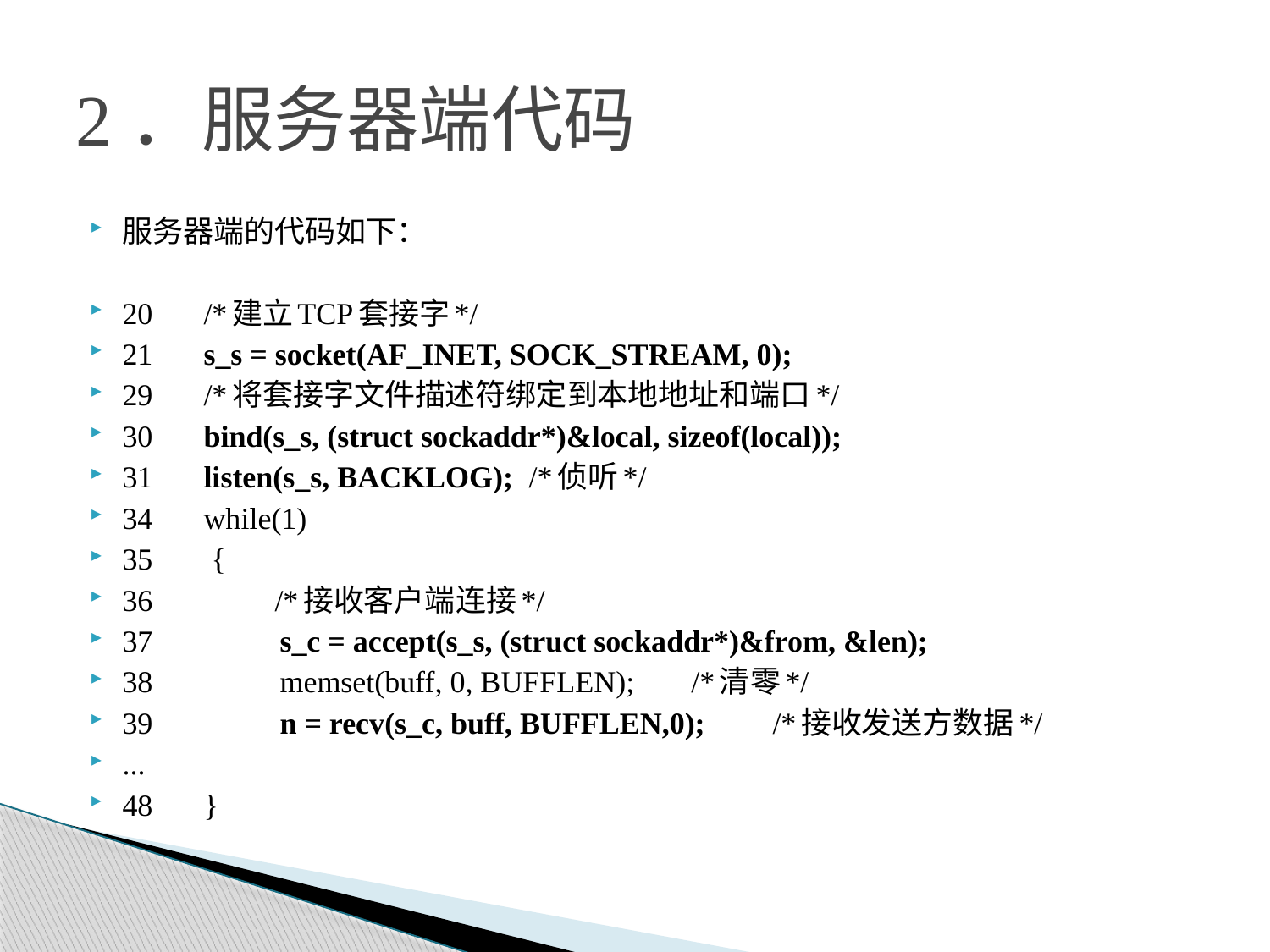

# 2．服务器端代码
服务器端的代码如下：

20	/*建立TCP套接字*/
21	s_s = socket(AF_INET, SOCK_STREAM, 0);
29	/*将套接字文件描述符绑定到本地地址和端口*/
30	bind(s_s, (struct sockaddr*)&local, sizeof(local));
31	listen(s_s, BACKLOG);			/*侦听*/
34	while(1)
35	 {
36                /*接收客户端连接*/
37	          s_c = accept(s_s, (struct sockaddr*)&from, &len);
38	          memset(buff, 0, BUFFLEN);		/*清零*/
39	          n = recv(s_c, buff, BUFFLEN,0);	/*接收发送方数据*/
...
48		}